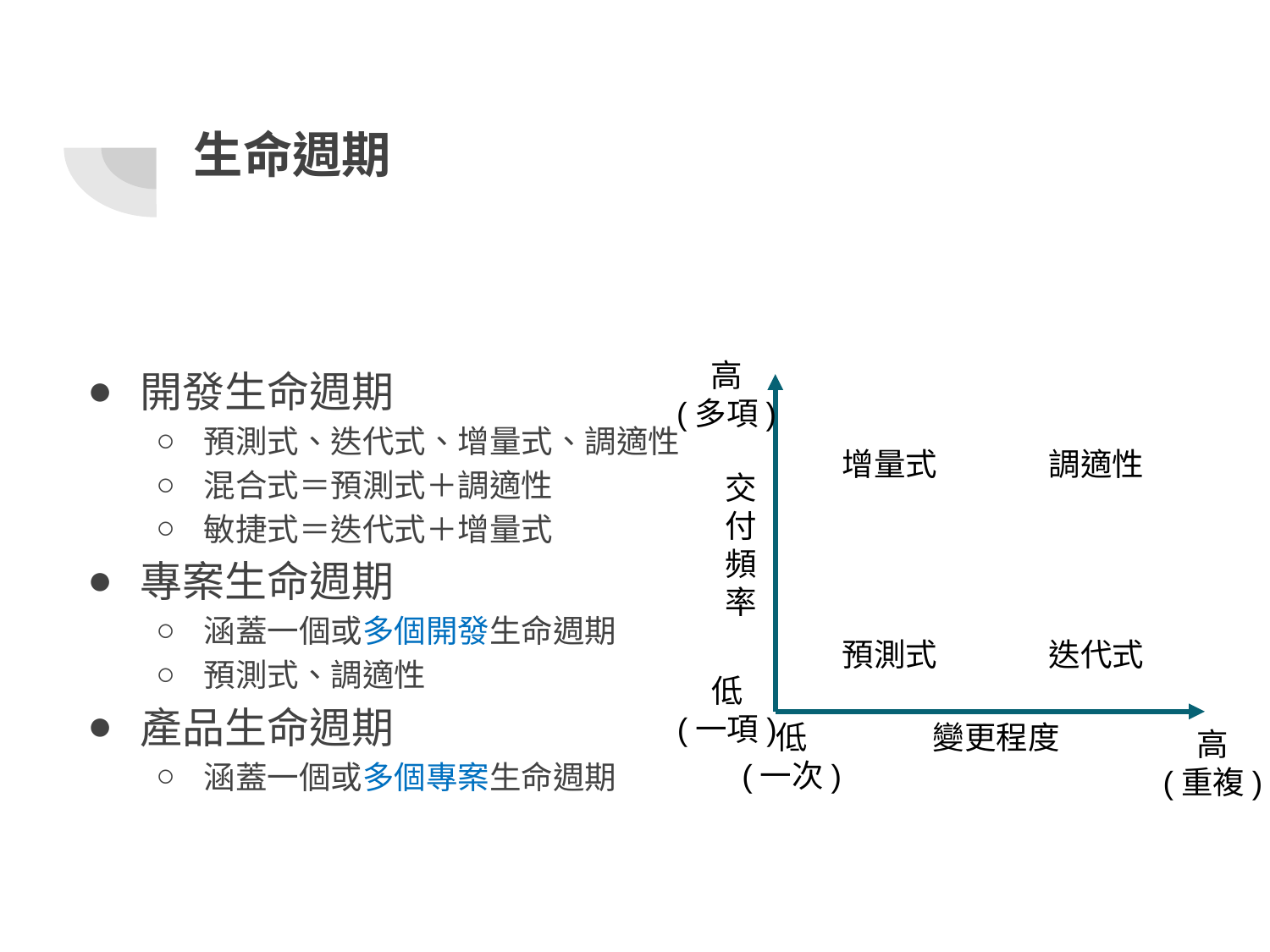

# 生命週期
開發生命週期
預測式、迭代式、增量式、調適性
混合式＝預測式＋調適性
敏捷式＝迭代式＋增量式
專案生命週期
涵蓋一個或多個開發生命週期
預測式、調適性
產品生命週期
涵蓋一個或多個專案生命週期
高
(多項)
增量式
調適性
交付頻率
迭代式
預測式
低
(一項)
低
(一次)
變更程度
高
(重複)